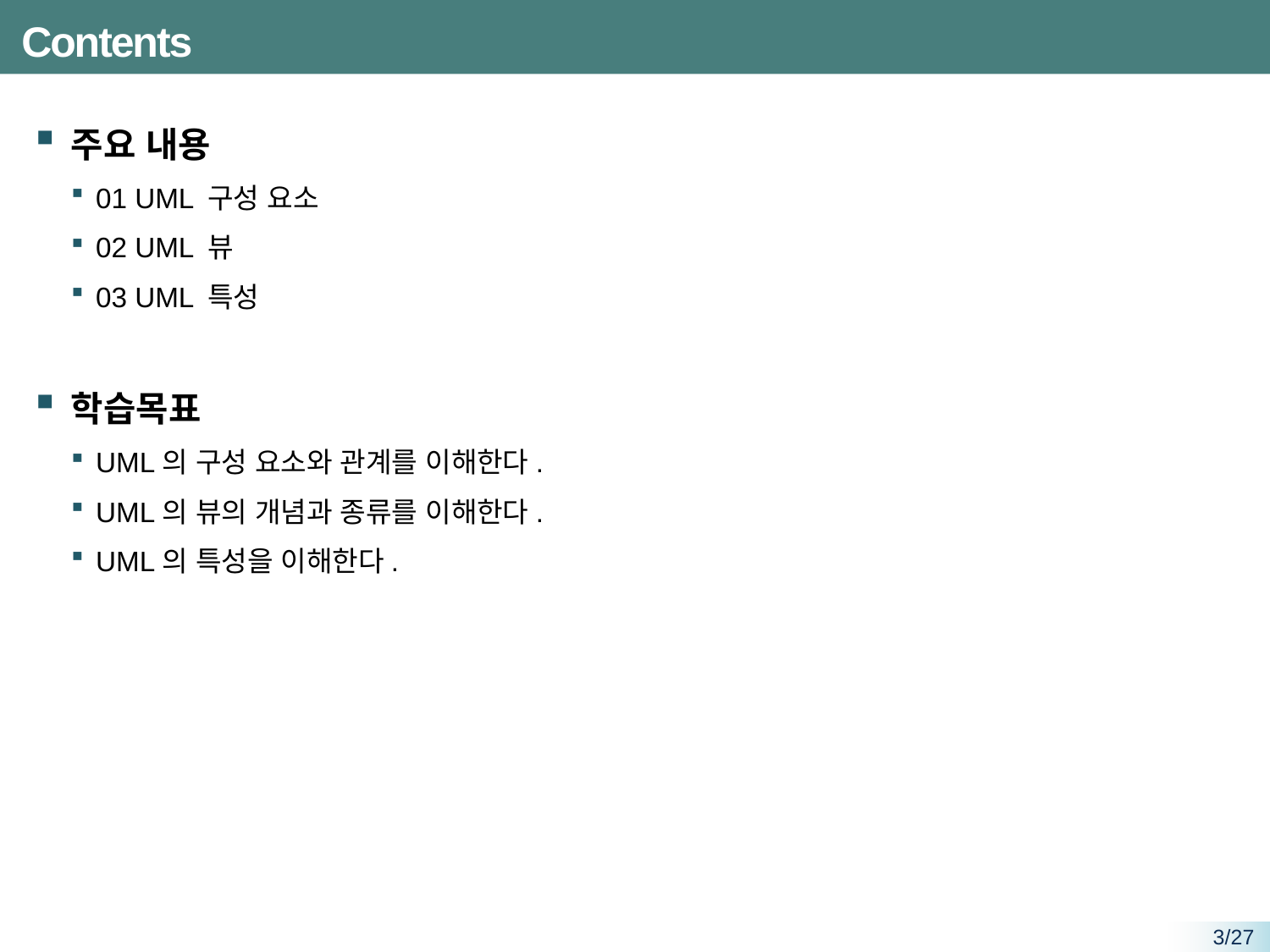

# Contents
주요 내용
01 UML 구성 요소
02 UML 뷰
03 UML 특성

학습목표
UML의 구성 요소와 관계를 이해한다.
UML의 뷰의 개념과 종류를 이해한다.
UML의 특성을 이해한다.